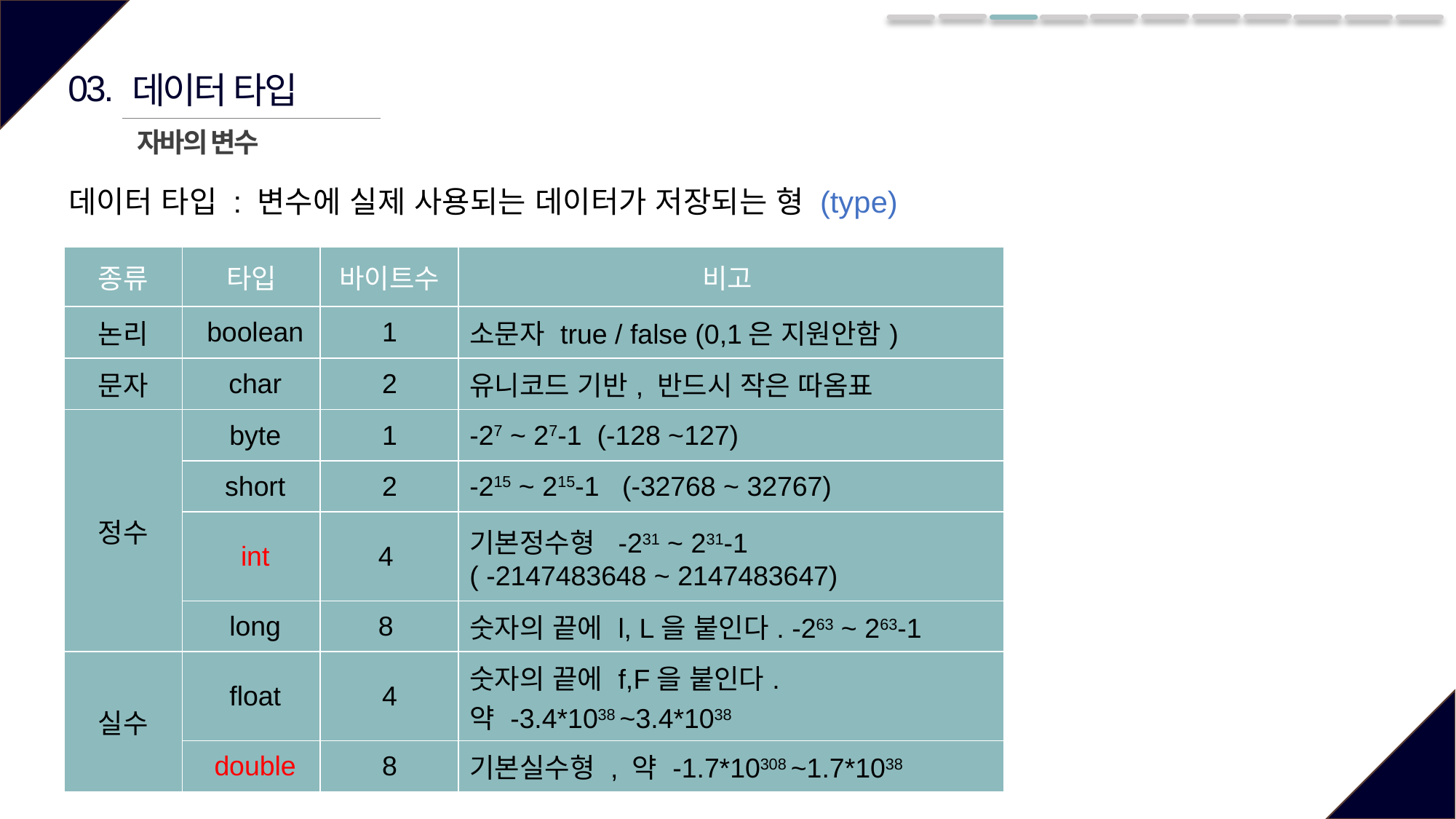

03.
데이터 타입
자바의 변수
데이터 타입 : 변수에 실제 사용되는 데이터가 저장되는 형 (type)
| 종류 | 타입 | 바이트수 | 비고 |
| --- | --- | --- | --- |
| 논리 | boolean | 1 | 소문자 true / false (0,1은 지원안함) |
| 문자 | char | 2 | 유니코드 기반, 반드시 작은 따옴표 |
| 정수 | byte | 1 | -27 ~ 27-1 (-128 ~127) |
|  | short | 2 | -215 ~ 215-1 (-32768 ~ 32767) |
|  | int | 4 | 기본정수형 -231 ~ 231-1 ( -2147483648 ~ 2147483647) |
|  | long | 8 | 숫자의 끝에 l, L을 붙인다. -263 ~ 263-1 |
| 실수 | float | 4 | 숫자의 끝에 f,F을 붙인다. 약 -3.4\*1038 ~3.4\*1038 |
|  | double | 8 | 기본실수형 , 약 -1.7\*10308 ~1.7\*1038 |